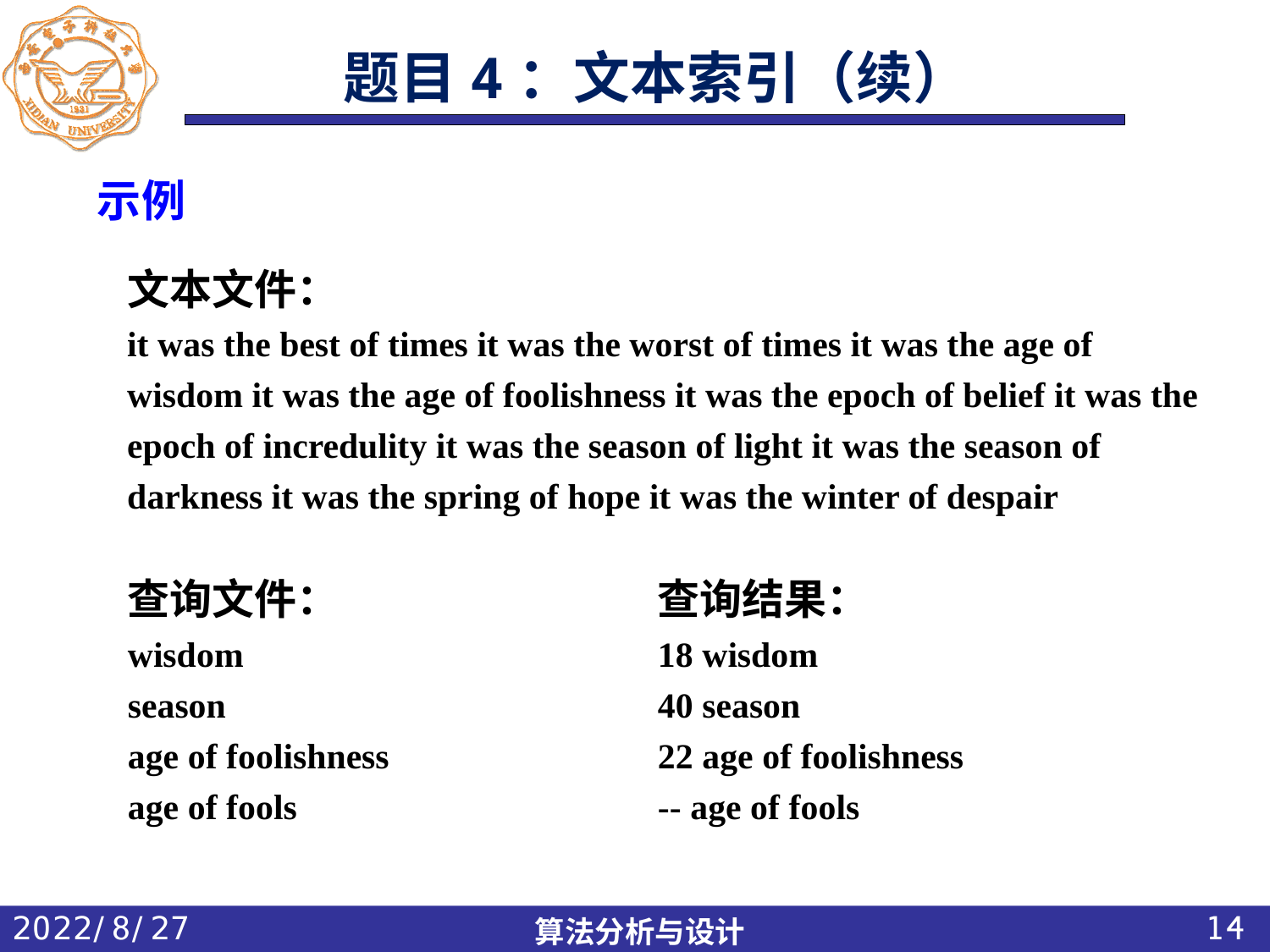

# 题目4：文本索引（续）
示例
文本文件：
it was the best of times it was the worst of times it was the age of wisdom it was the age of foolishness it was the epoch of belief it was the epoch of incredulity it was the season of light it was the season of darkness it was the spring of hope it was the winter of despair
查询文件：
wisdom
season
age of foolishness
age of fools

查询结果：
18 wisdom
40 season
22 age of foolishness
-- age of fools
2022/8/27
14